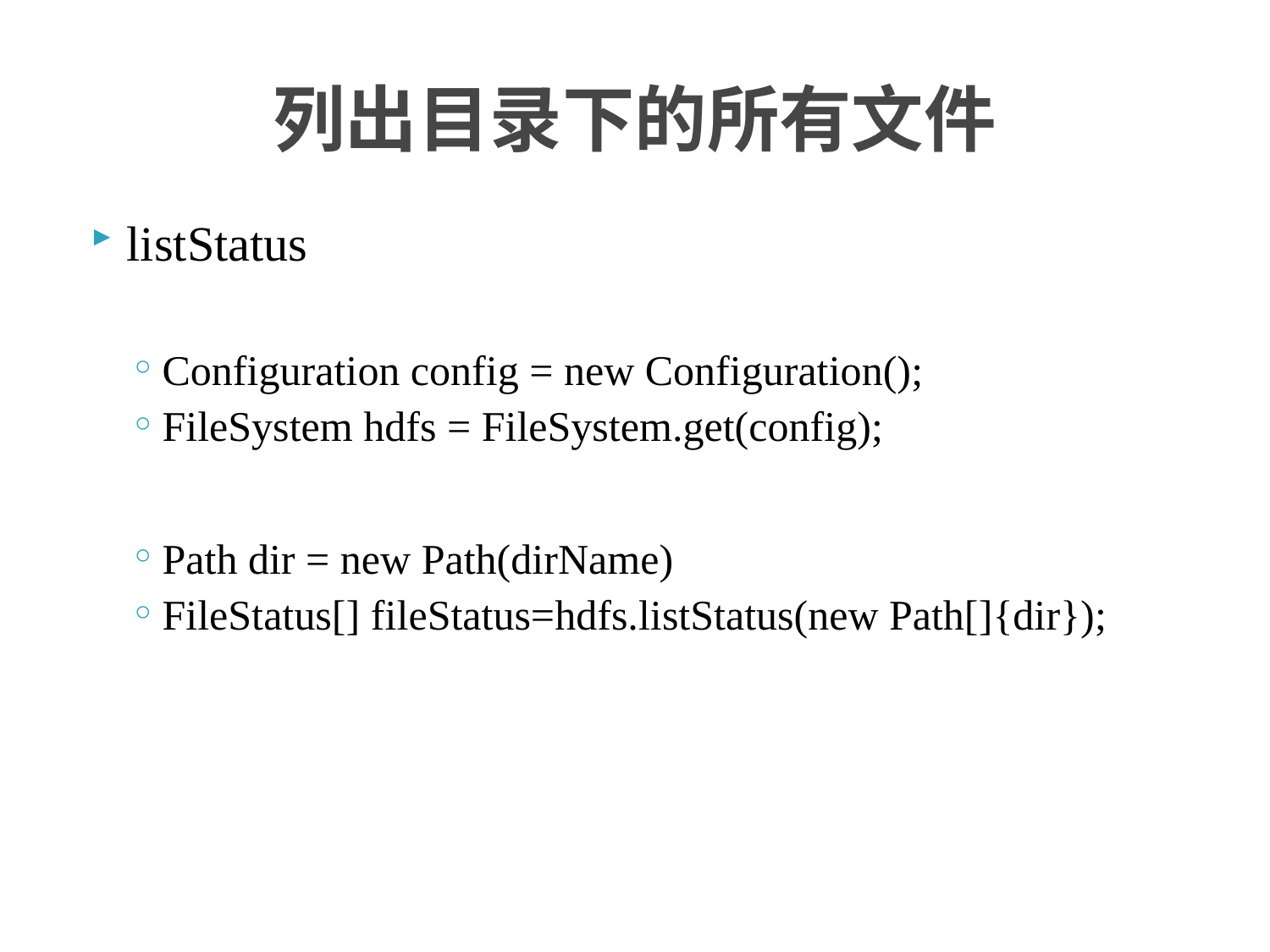

# 列出目录下的所有文件
listStatus

Configuration config = new Configuration();
FileSystem hdfs = FileSystem.get(config);

Path dir = new Path(dirName)
FileStatus[] fileStatus=hdfs.listStatus(new Path[]{dir});